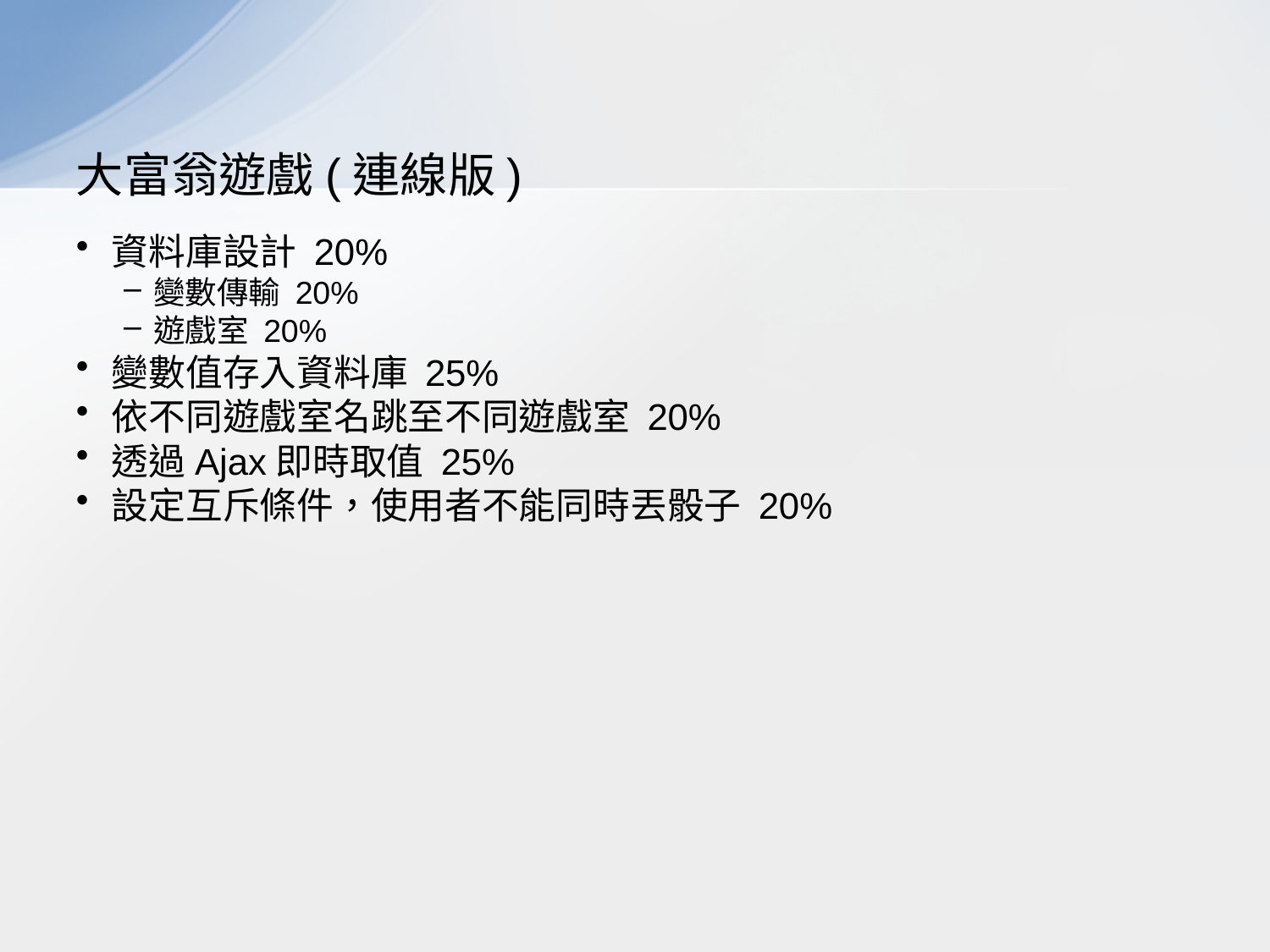

# 大富翁遊戲(連線版)
資料庫設計 20%
變數傳輸 20%
遊戲室 20%
變數值存入資料庫 25%
依不同遊戲室名跳至不同遊戲室 20%
透過Ajax即時取值 25%
設定互斥條件，使用者不能同時丟骰子 20%